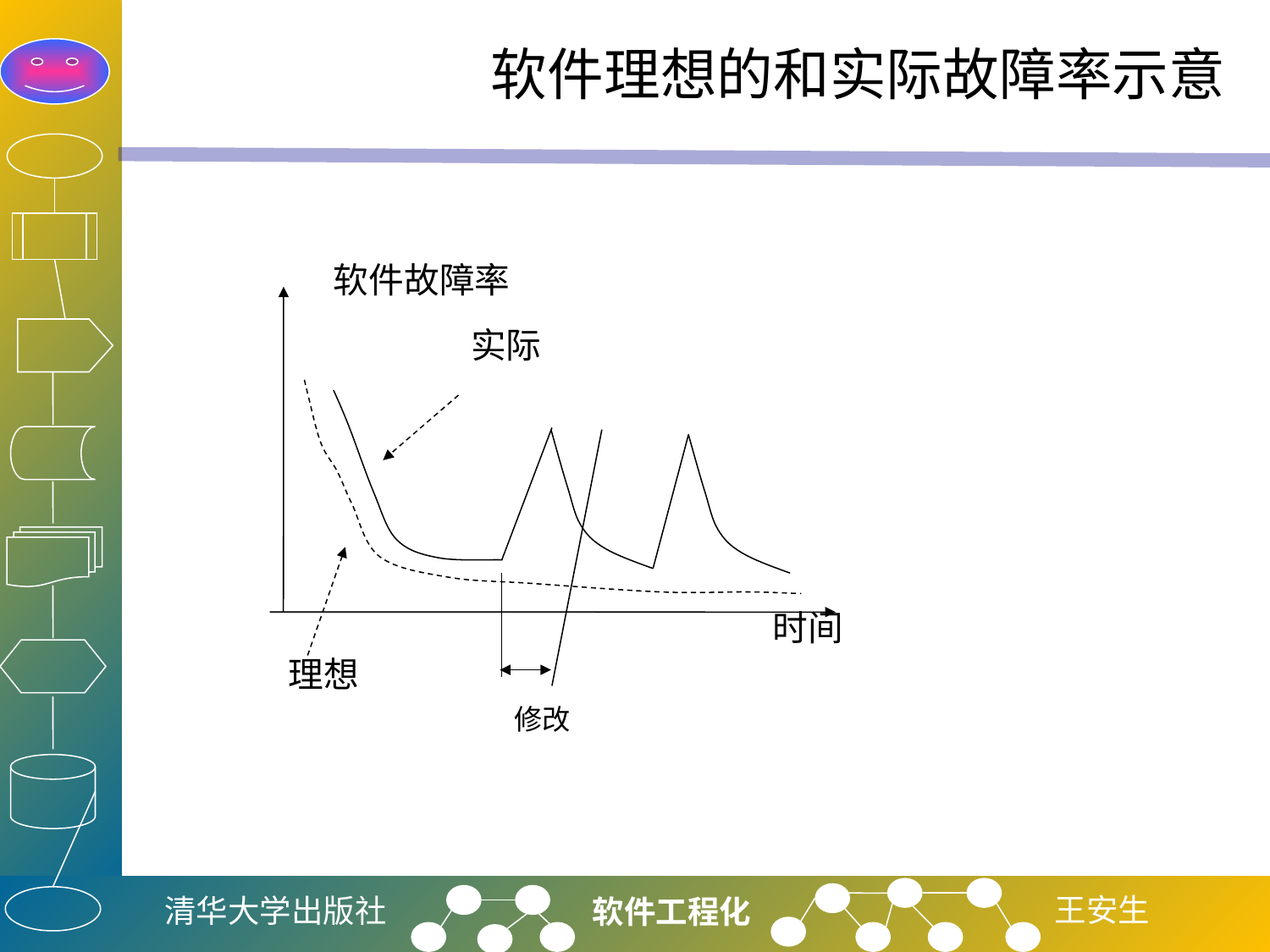

# 软件理想的和实际故障率示意

软件故障率
实际

时间
理想

修改